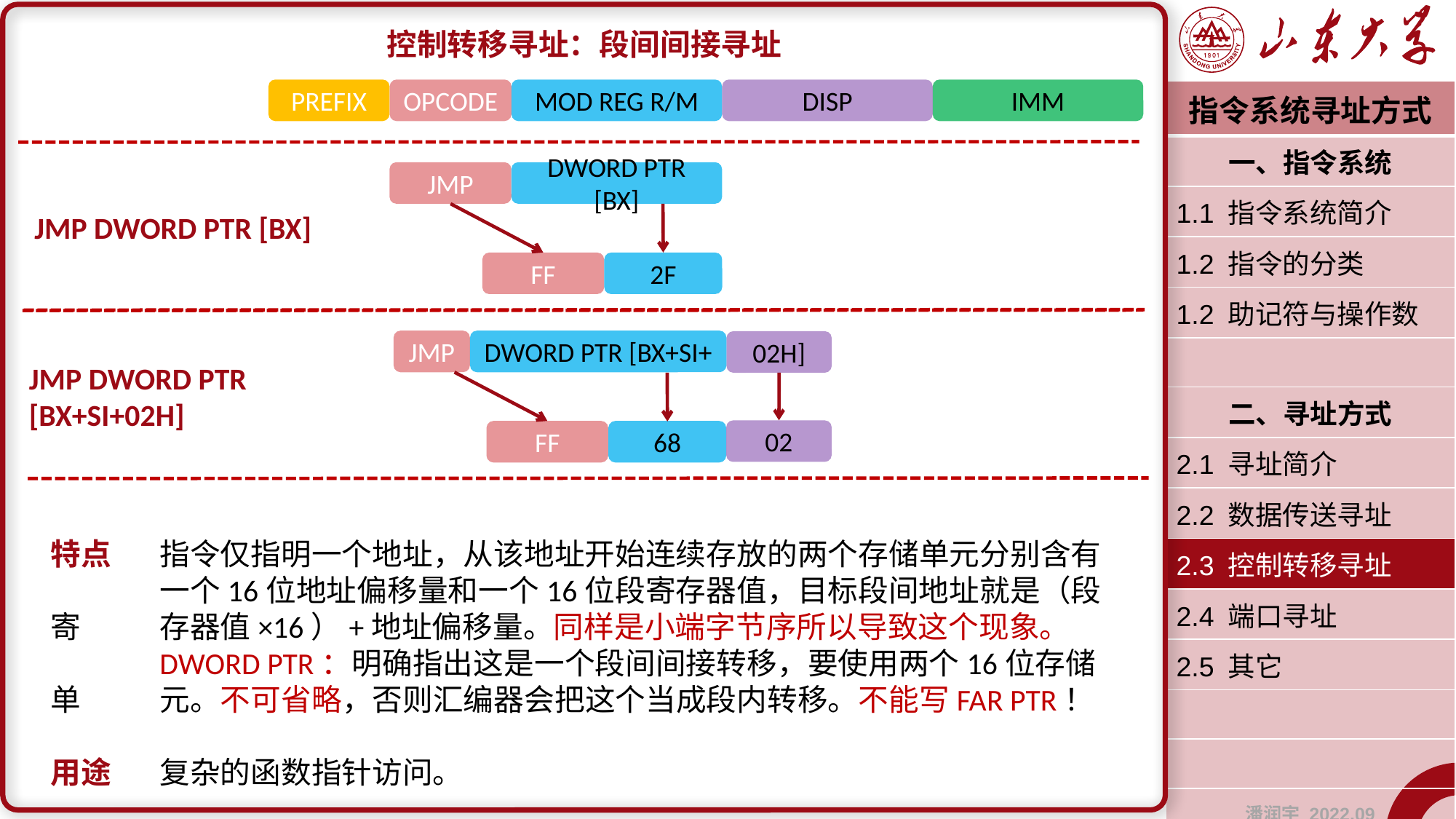

控制转移寻址：段间间接寻址

特点	指令仅指明一个地址，从该地址开始连续存放的两个存储单元分别含有	一个16位地址偏移量和一个16位段寄存器值，目标段间地址就是（段寄	存器值×16）+地址偏移量。同样是小端字节序所以导致这个现象。
	DWORD PTR：明确指出这是一个段间间接转移，要使用两个16位存储单	元。不可省略，否则汇编器会把这个当成段内转移。不能写FAR PTR！

用途	复杂的函数指针访问。
PREFIX
OPCODE
MOD REG R/M
DISP
IMM
| 指令系统寻址方式 |
| --- |
| 一、指令系统 |
| 1.1 指令系统简介 |
| 1.2 指令的分类 |
| 1.2 助记符与操作数 |
|  |
| 二、寻址方式 |
| 2.1 寻址简介 |
| 2.2 数据传送寻址 |
| 2.3 控制转移寻址 |
| 2.4 端口寻址 |
| 2.5 其它 |
|  |
|  |
| 潘润宇 2022.09 |
JMP
DWORD PTR [BX]
JMP DWORD PTR [BX]
FF
2F
JMP
DWORD PTR [BX+SI+
02H]
JMP DWORD PTR [BX+SI+02H]
02
FF
68